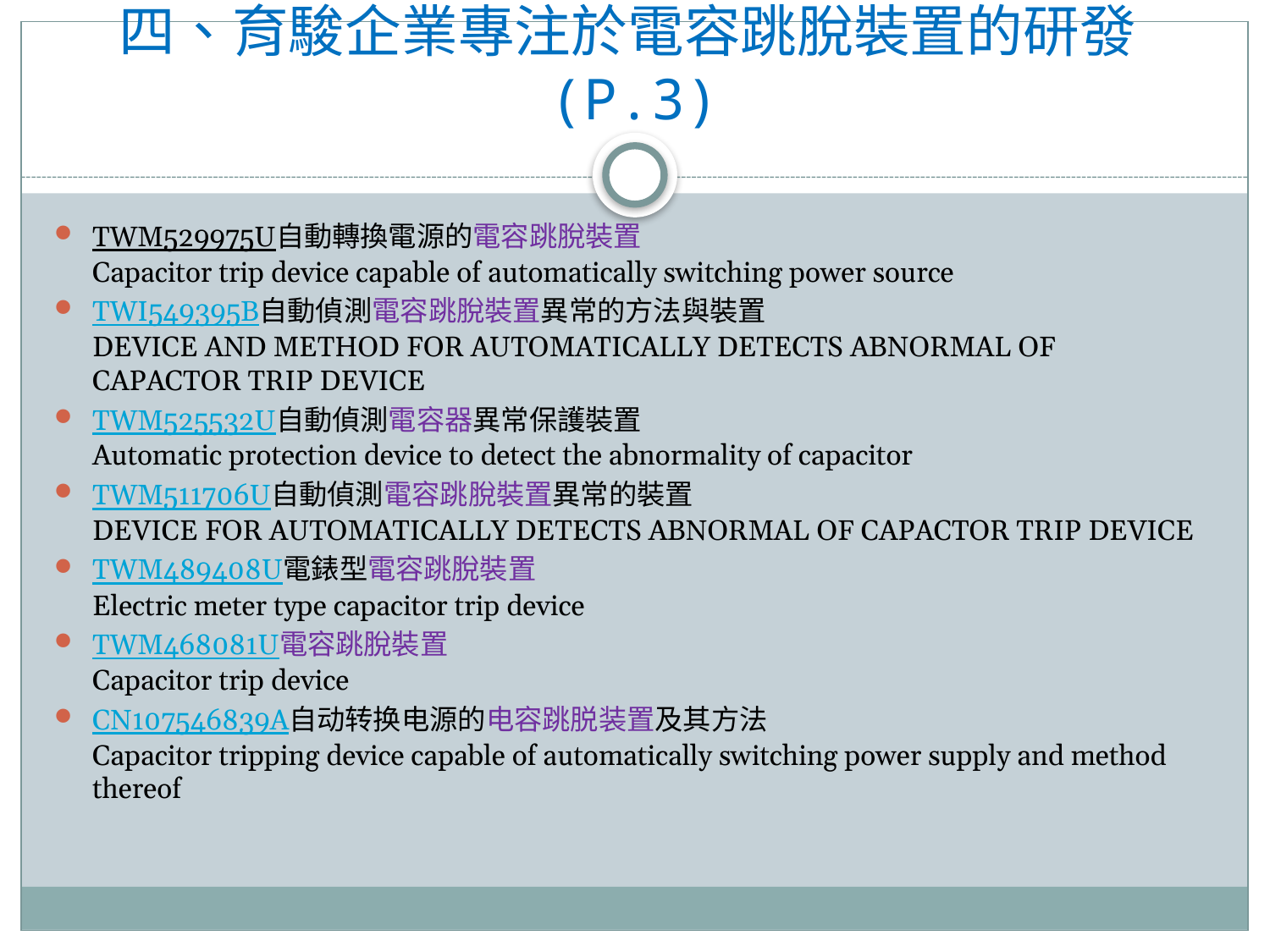

# 四、育駿企業專注於電容跳脫裝置的研發(P.3)
TWM529975U自動轉換電源的電容跳脫裝置
Capacitor trip device capable of automatically switching power source
TWI549395B自動偵測電容跳脫裝置異常的方法與裝置
DEVICE AND METHOD FOR AUTOMATICALLY DETECTS ABNORMAL OF CAPACTOR TRIP DEVICE
TWM525532U自動偵測電容器異常保護裝置
Automatic protection device to detect the abnormality of capacitor
TWM511706U自動偵測電容跳脫裝置異常的裝置
DEVICE FOR AUTOMATICALLY DETECTS ABNORMAL OF CAPACTOR TRIP DEVICE
TWM489408U電錶型電容跳脫裝置
Electric meter type capacitor trip device
TWM468081U電容跳脫裝置
Capacitor trip device
CN107546839A自动转换电源的电容跳脱装置及其方法
Capacitor tripping device capable of automatically switching power supply and method thereof